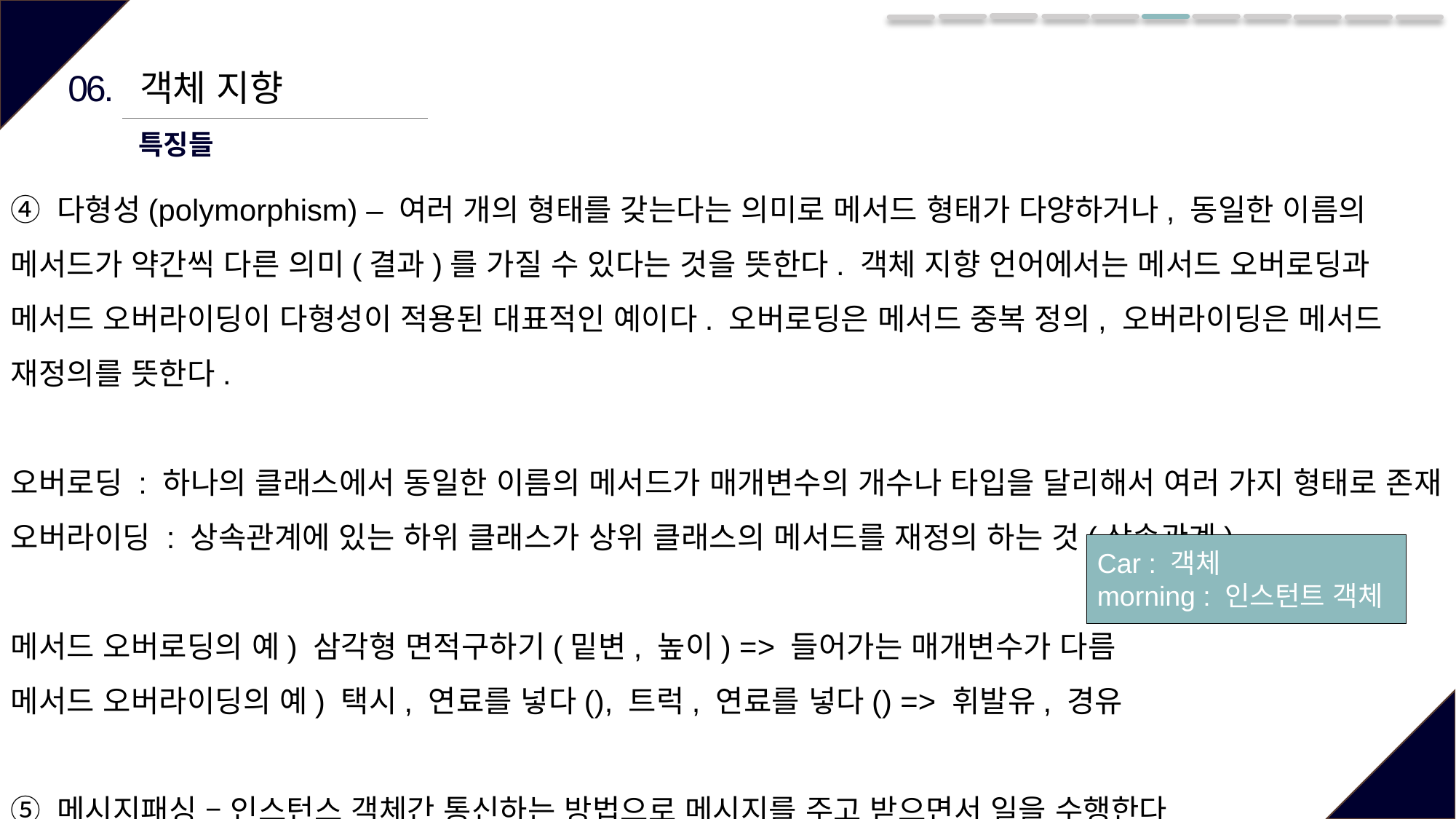

06.
객체 지향
특징들
➃ 다형성(polymorphism) – 여러 개의 형태를 갖는다는 의미로 메서드 형태가 다양하거나, 동일한 이름의 메서드가 약간씩 다른 의미(결과)를 가질 수 있다는 것을 뜻한다. 객체 지향 언어에서는 메서드 오버로딩과 메서드 오버라이딩이 다형성이 적용된 대표적인 예이다. 오버로딩은 메서드 중복 정의, 오버라이딩은 메서드 재정의를 뜻한다.

오버로딩 : 하나의 클래스에서 동일한 이름의 메서드가 매개변수의 개수나 타입을 달리해서 여러 가지 형태로 존재
오버라이딩 : 상속관계에 있는 하위 클래스가 상위 클래스의 메서드를 재정의 하는 것(상속관계)

메서드 오버로딩의 예) 삼각형 면적구하기(밑변, 높이) => 들어가는 매개변수가 다름
메서드 오버라이딩의 예) 택시, 연료를 넣다(), 트럭, 연료를 넣다() => 휘발유, 경유

➄ 메시지패싱 – 인스턴스 객체간 통신하는 방법으로 메시지를 주고 받으면서 일을 수행한다
Car : 객체
morning : 인스턴트 객체